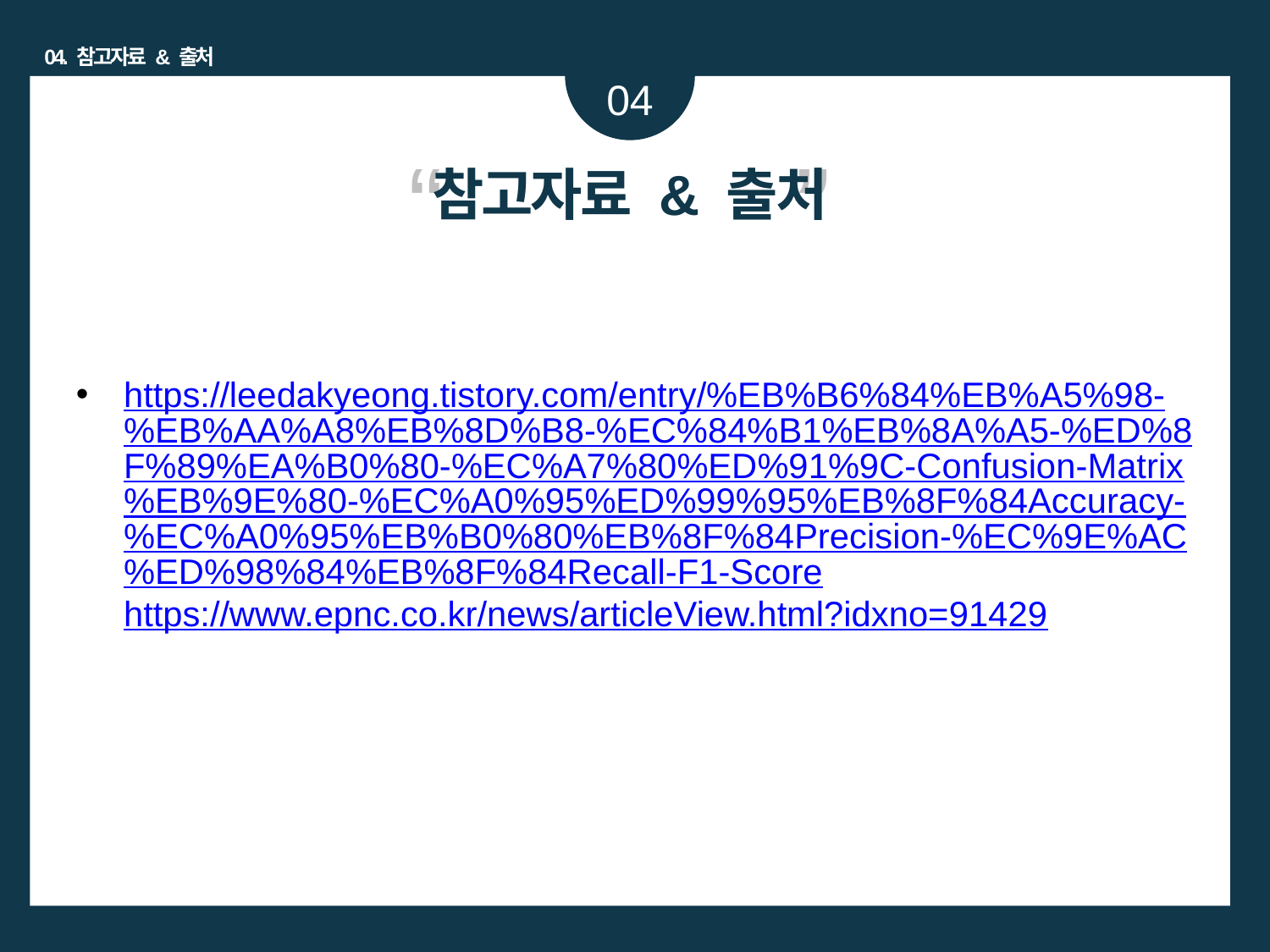

04. 참고자료 & 출처
04

“            ”
참고자료 & 출처
https://leedakyeong.tistory.com/entry/%EB%B6%84%EB%A5%98-%EB%AA%A8%EB%8D%B8-%EC%84%B1%EB%8A%A5-%ED%8F%89%EA%B0%80-%EC%A7%80%ED%91%9C-Confusion-Matrix%EB%9E%80-%EC%A0%95%ED%99%95%EB%8F%84Accuracy-%EC%A0%95%EB%B0%80%EB%8F%84Precision-%EC%9E%AC%ED%98%84%EB%8F%84Recall-F1-Scorehttps://www.epnc.co.kr/news/articleView.html?idxno=91429